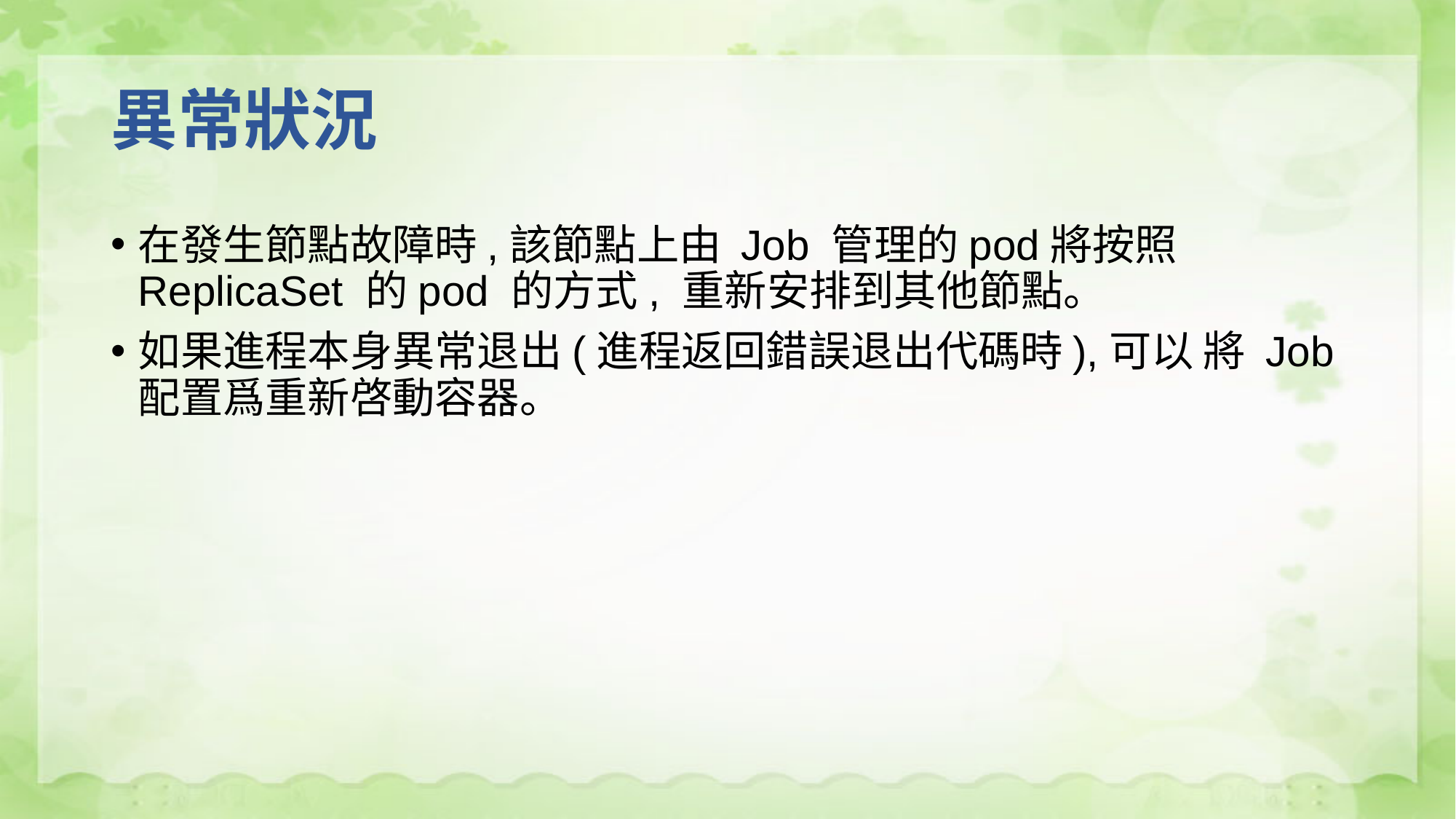

# 異常狀況
在發生節點故障時,該節點上由 Job 管理的pod將按照ReplicaSet 的pod 的方式, 重新安排到其他節點。
如果進程本身異常退出(進程返回錯誤退出代碼時),可以 將 Job 配置爲重新啓動容器。